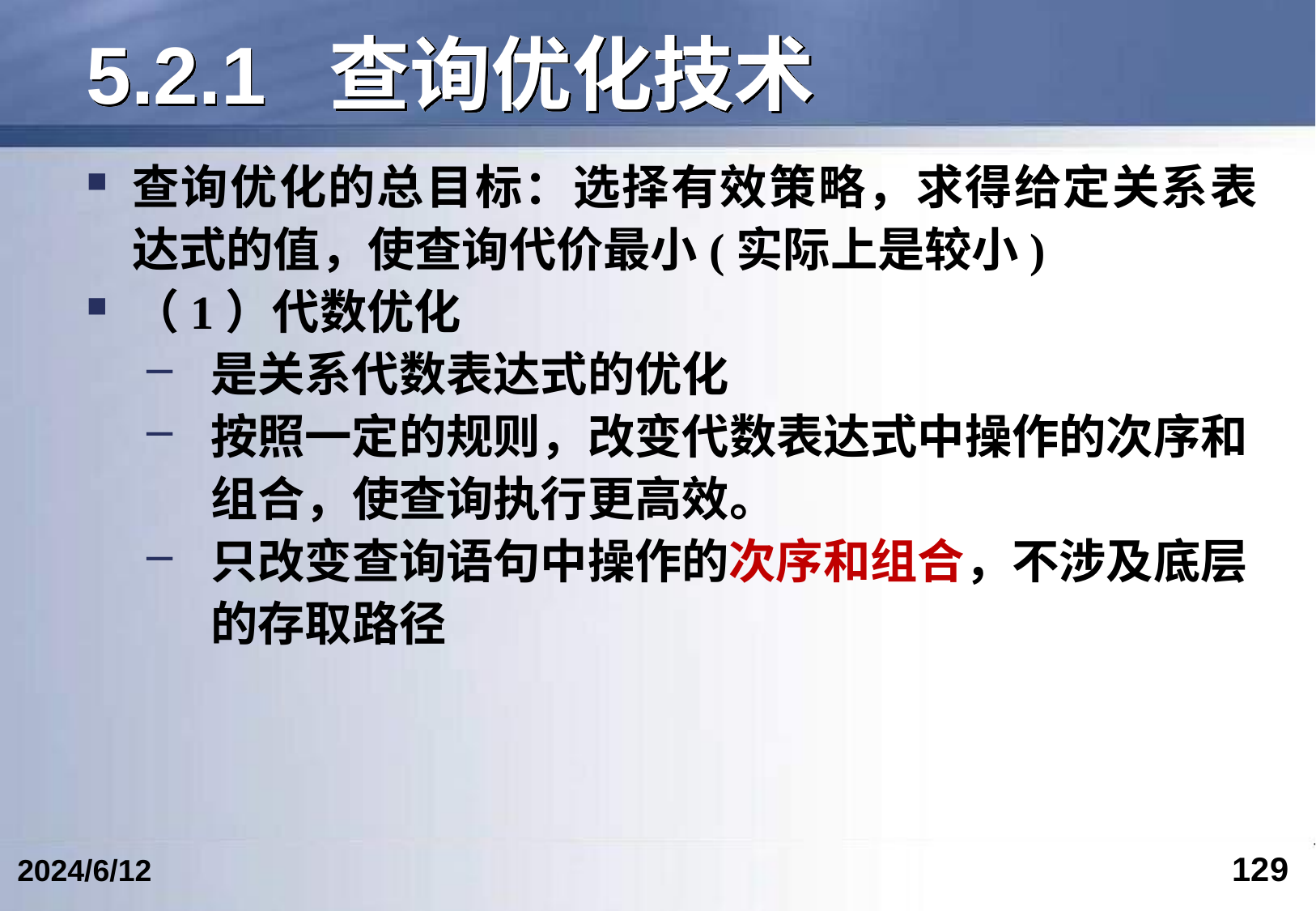

# 5.2.1	查询优化技术
查询优化的总目标：选择有效策略，求得给定关系表达式的值，使查询代价最小(实际上是较小)
（1）代数优化
是关系代数表达式的优化
按照一定的规则，改变代数表达式中操作的次序和组合，使查询执行更高效。
只改变查询语句中操作的次序和组合，不涉及底层的存取路径
129
2024/6/12